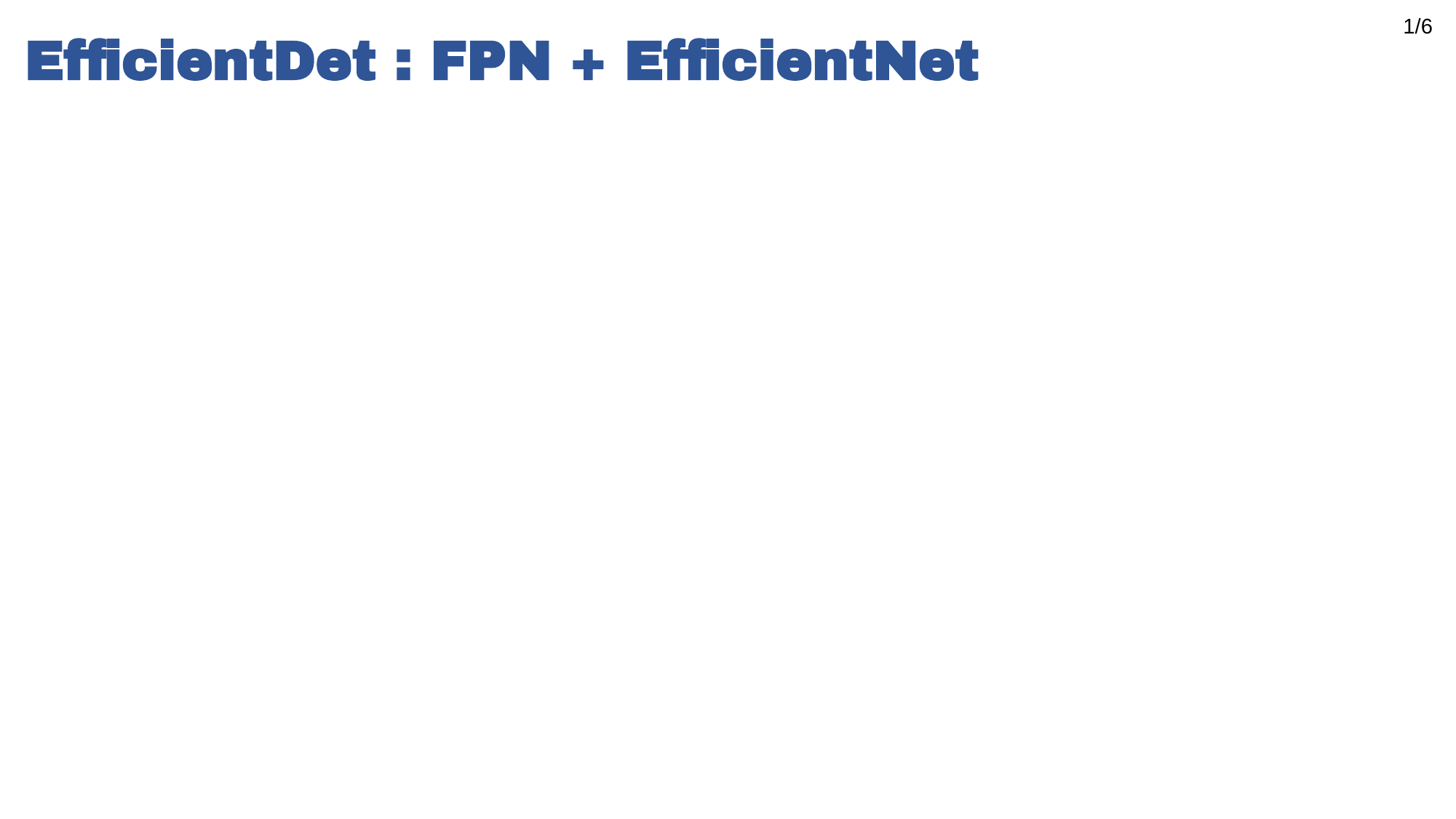

FLOPs : 연산능력

1/6
EfficientDet : FPN + EfficientNet